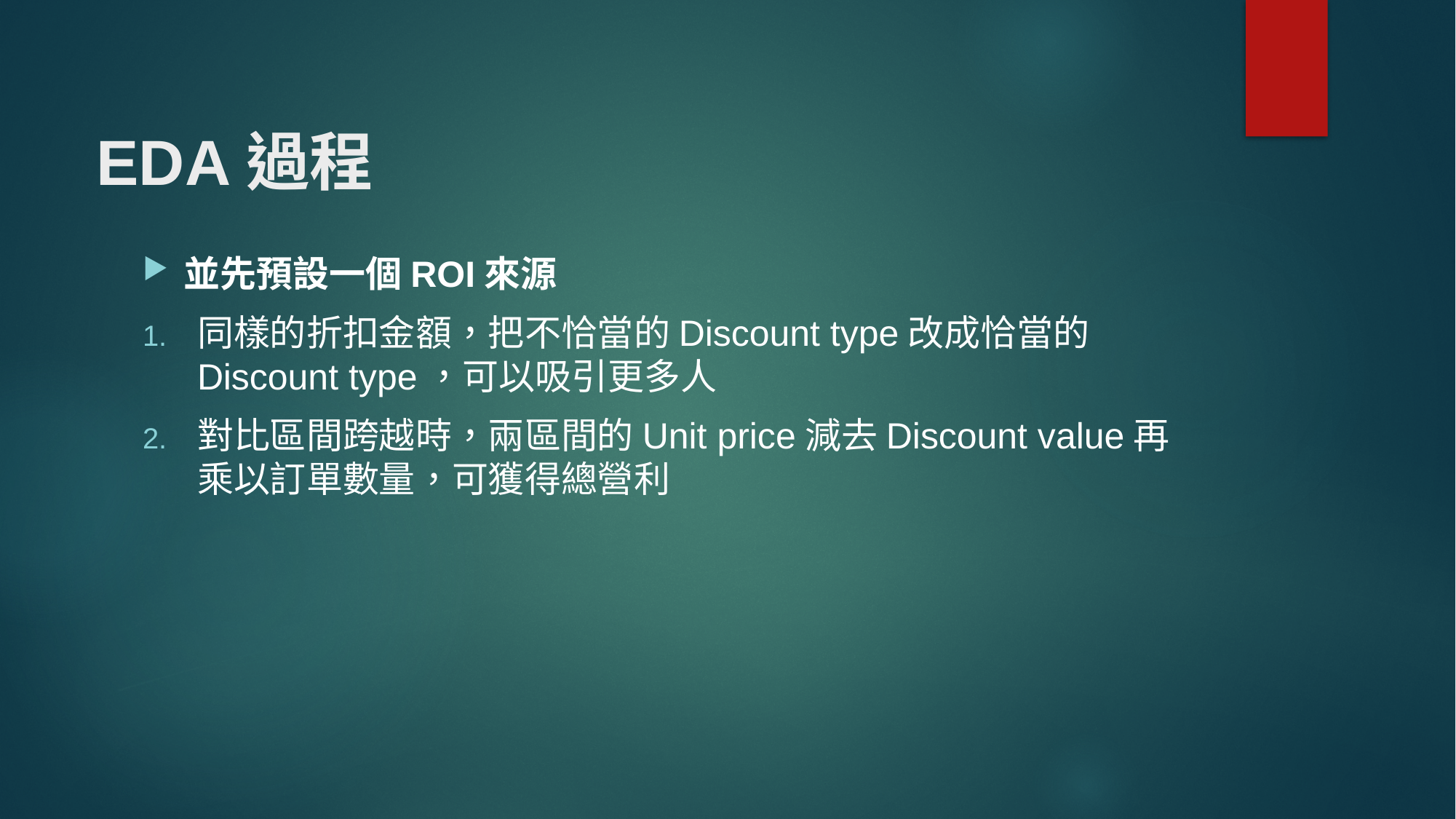

# EDA過程
並先預設一個ROI來源
同樣的折扣金額，把不恰當的Discount type改成恰當的Discount type，可以吸引更多人
對比區間跨越時，兩區間的Unit price減去Discount value再乘以訂單數量，可獲得總營利